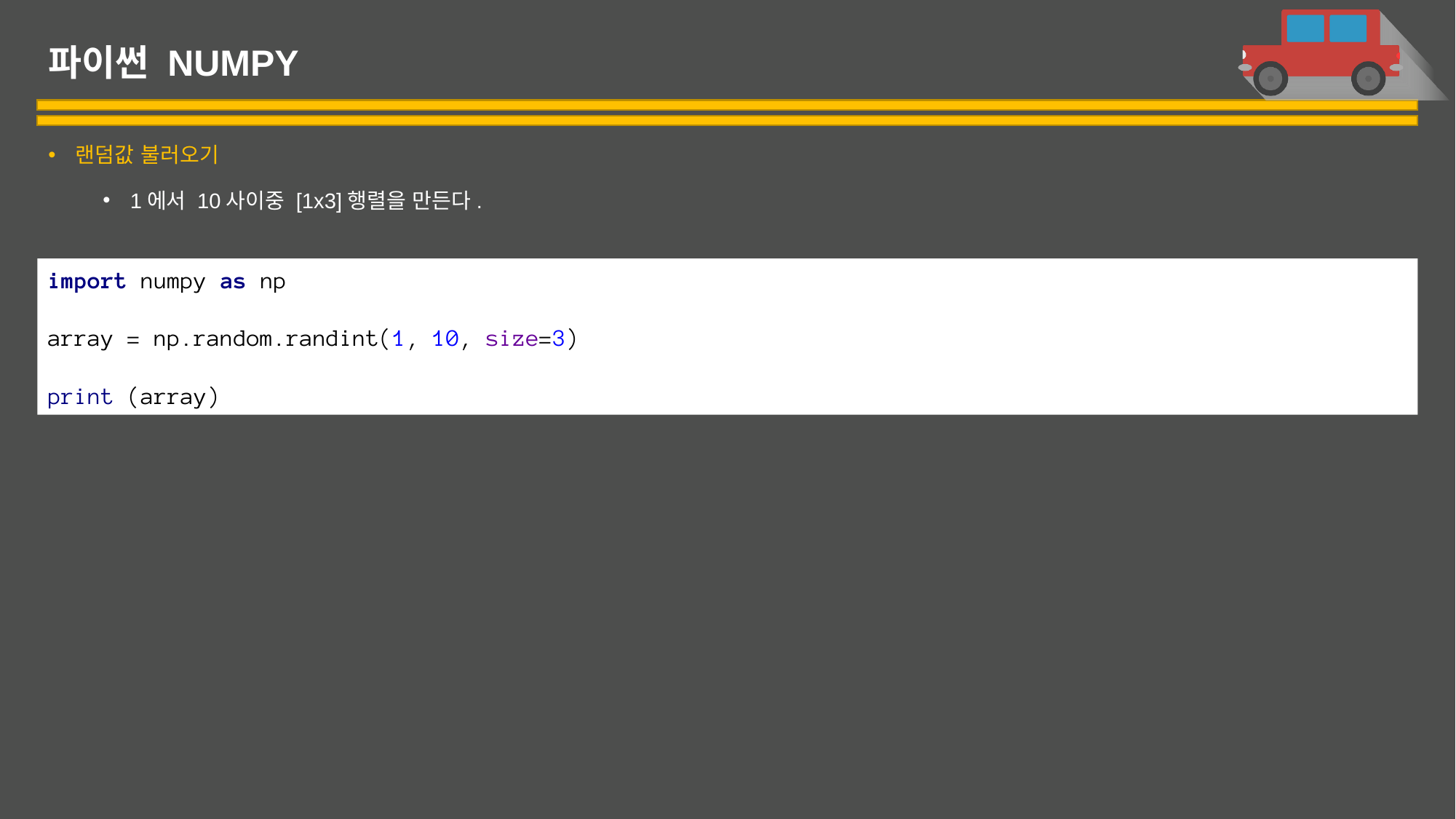

# 파이썬 NUMPY
랜덤값 불러오기
1에서 10사이중 [1x3]행렬을 만든다.
import numpy as np
array = np.random.randint(1, 10, size=3)
print (array)